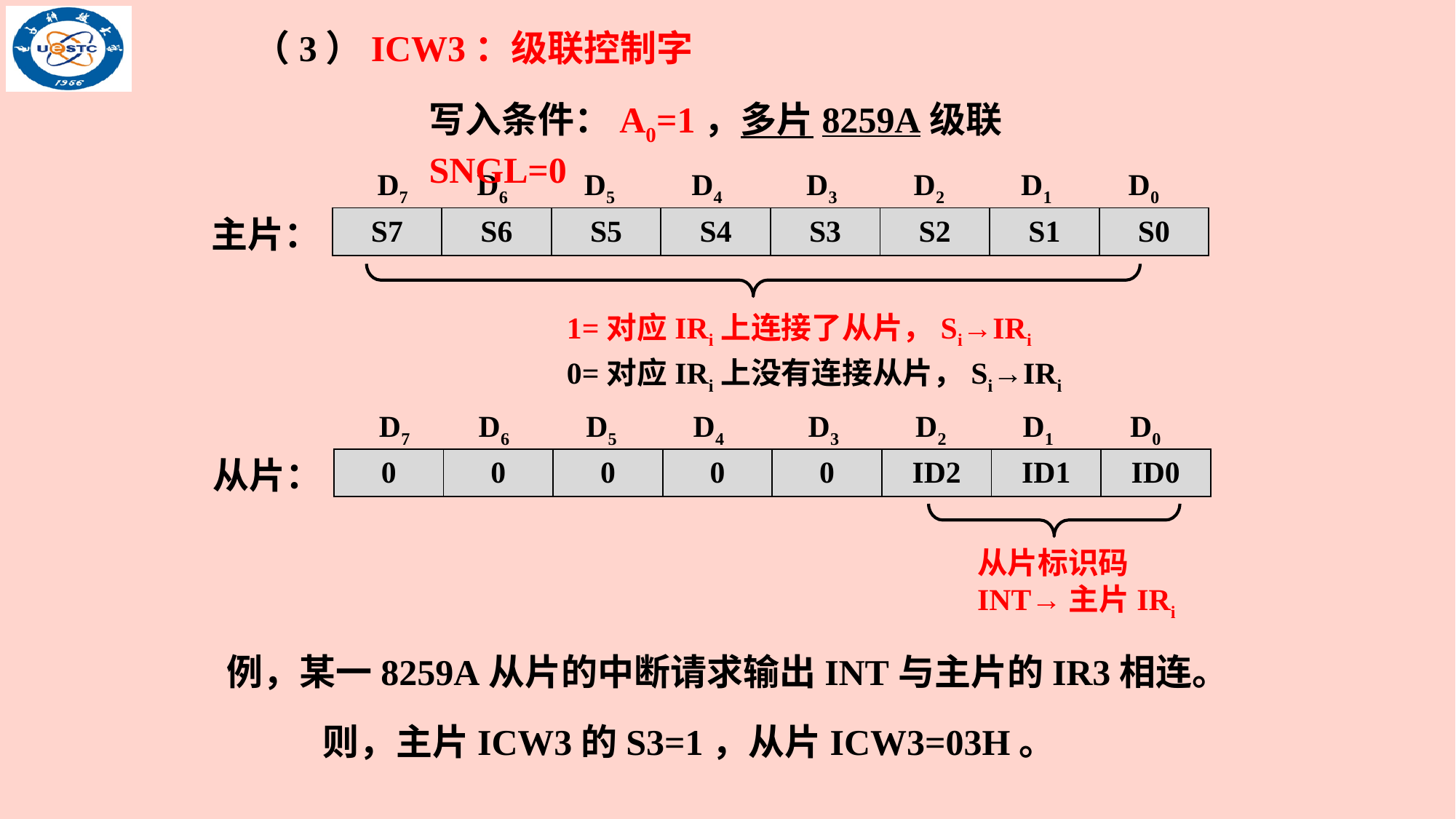

（3）ICW3：级联控制字
写入条件：A0=1，多片8259A级联SNGL=0
D7         D6          D5          D4           D3          D2          D1          D0
主片：
| S7 | S6 | S5 | S4 | S3 | S2 | S1 | S0 |
| --- | --- | --- | --- | --- | --- | --- | --- |
1=对应IRi上连接了从片，Si→IRi
0=对应IRi上没有连接从片，Si→IRi
D7         D6          D5          D4           D3          D2          D1          D0
从片：
| 0 | 0 | 0 | 0 | 0 | ID2 | ID1 | ID0 |
| --- | --- | --- | --- | --- | --- | --- | --- |

从片标识码
INT→主片IRi
例，某一8259A从片的中断请求输出INT与主片的IR3相连。
则，主片ICW3的S3=1，从片ICW3=03H。